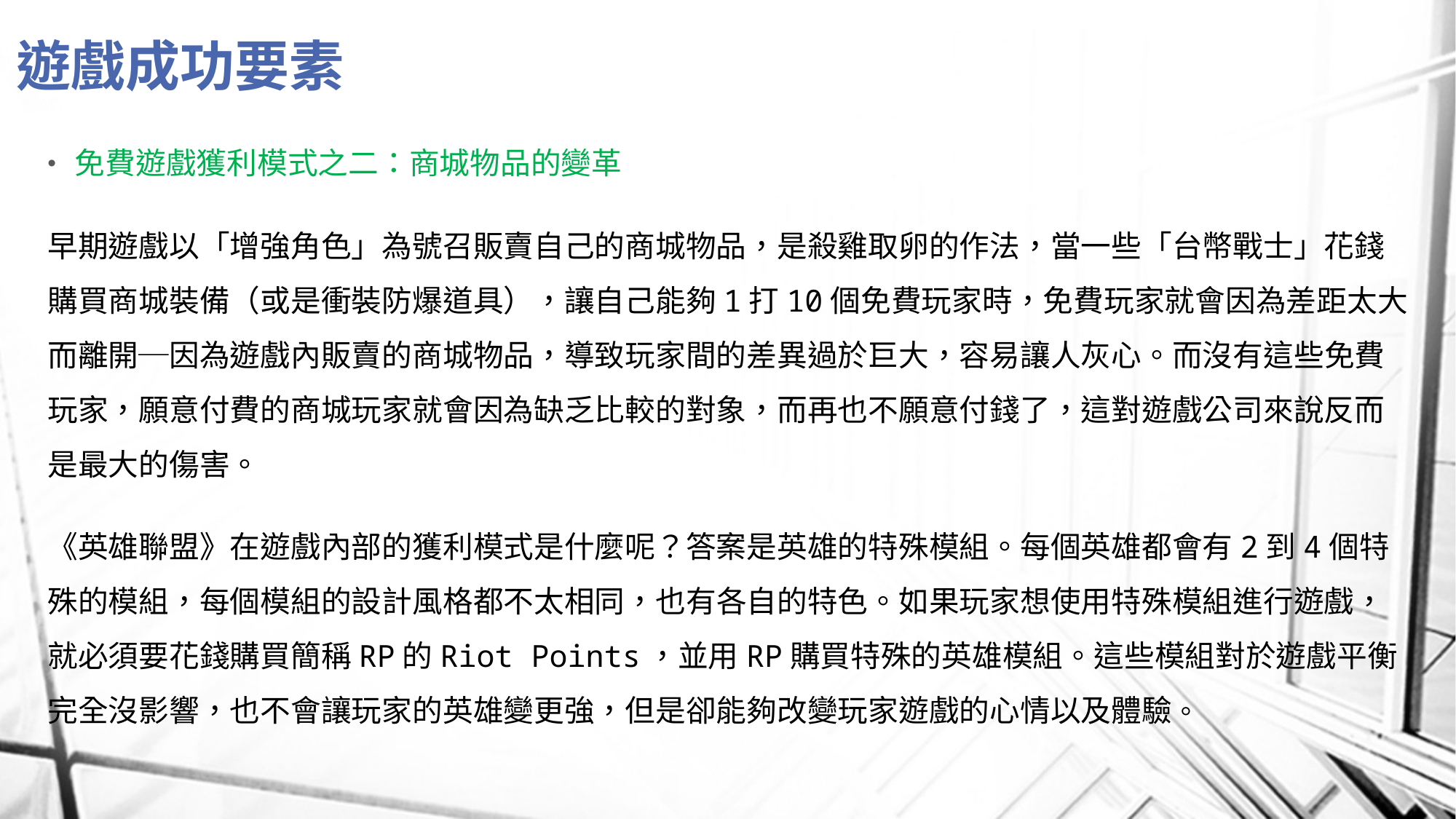

# 遊戲成功要素
免費遊戲獲利模式之二：商城物品的變革
早期遊戲以「增強角色」為號召販賣自己的商城物品，是殺雞取卵的作法，當一些「台幣戰士」花錢購買商城裝備（或是衝裝防爆道具），讓自己能夠1打10個免費玩家時，免費玩家就會因為差距太大而離開─因為遊戲內販賣的商城物品，導致玩家間的差異過於巨大，容易讓人灰心。而沒有這些免費玩家，願意付費的商城玩家就會因為缺乏比較的對象，而再也不願意付錢了，這對遊戲公司來說反而是最大的傷害。
《英雄聯盟》在遊戲內部的獲利模式是什麼呢？答案是英雄的特殊模組。每個英雄都會有2到4個特殊的模組，每個模組的設計風格都不太相同，也有各自的特色。如果玩家想使用特殊模組進行遊戲，就必須要花錢購買簡稱RP的Riot Points，並用RP購買特殊的英雄模組。這些模組對於遊戲平衡完全沒影響，也不會讓玩家的英雄變更強，但是卻能夠改變玩家遊戲的心情以及體驗。